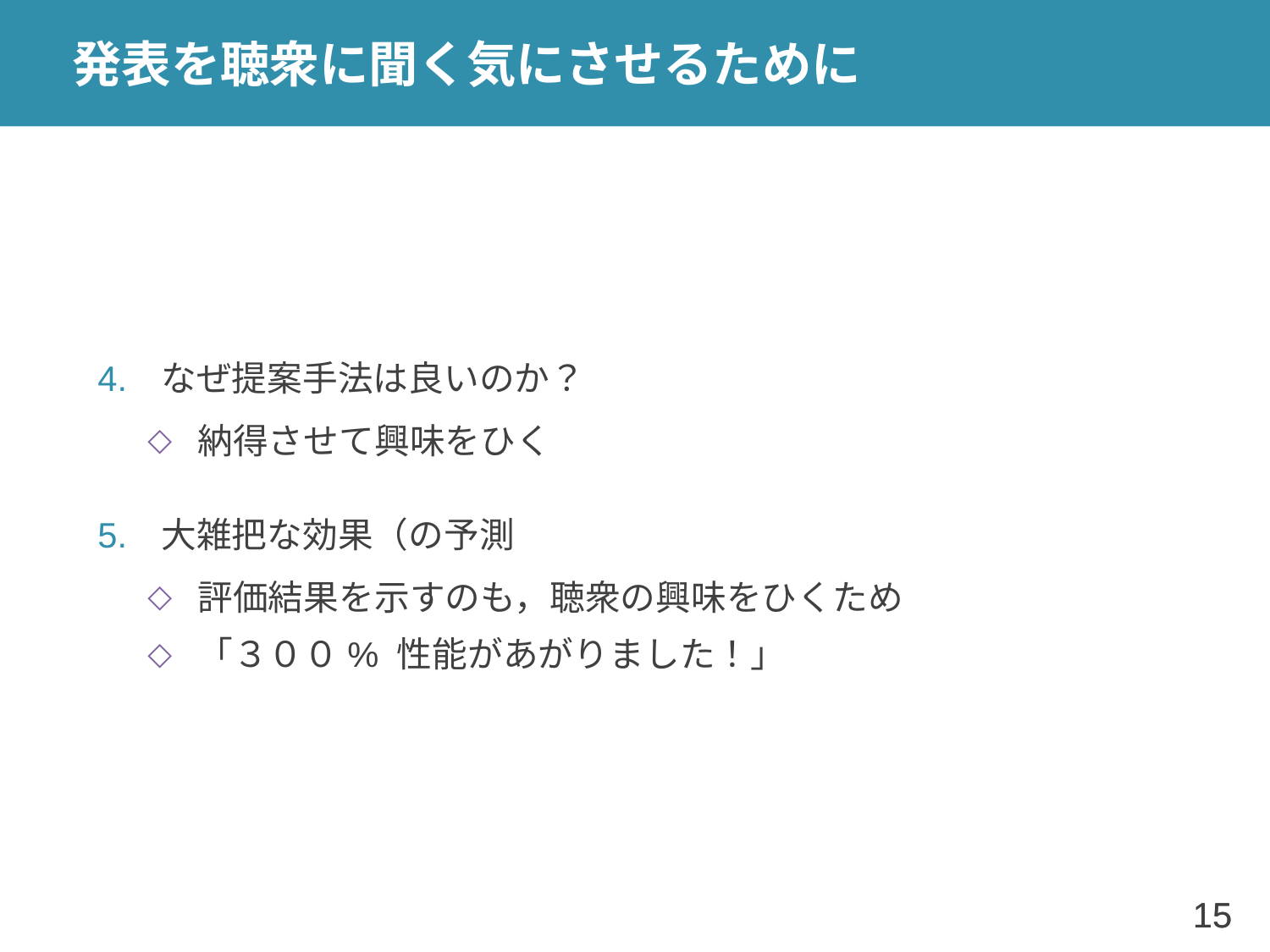

# 発表を聴衆に聞く気にさせるために
なぜ提案手法は良いのか？
納得させて興味をひく
大雑把な効果（の予測
評価結果を示すのも，聴衆の興味をひくため
「３００% 性能があがりました！」